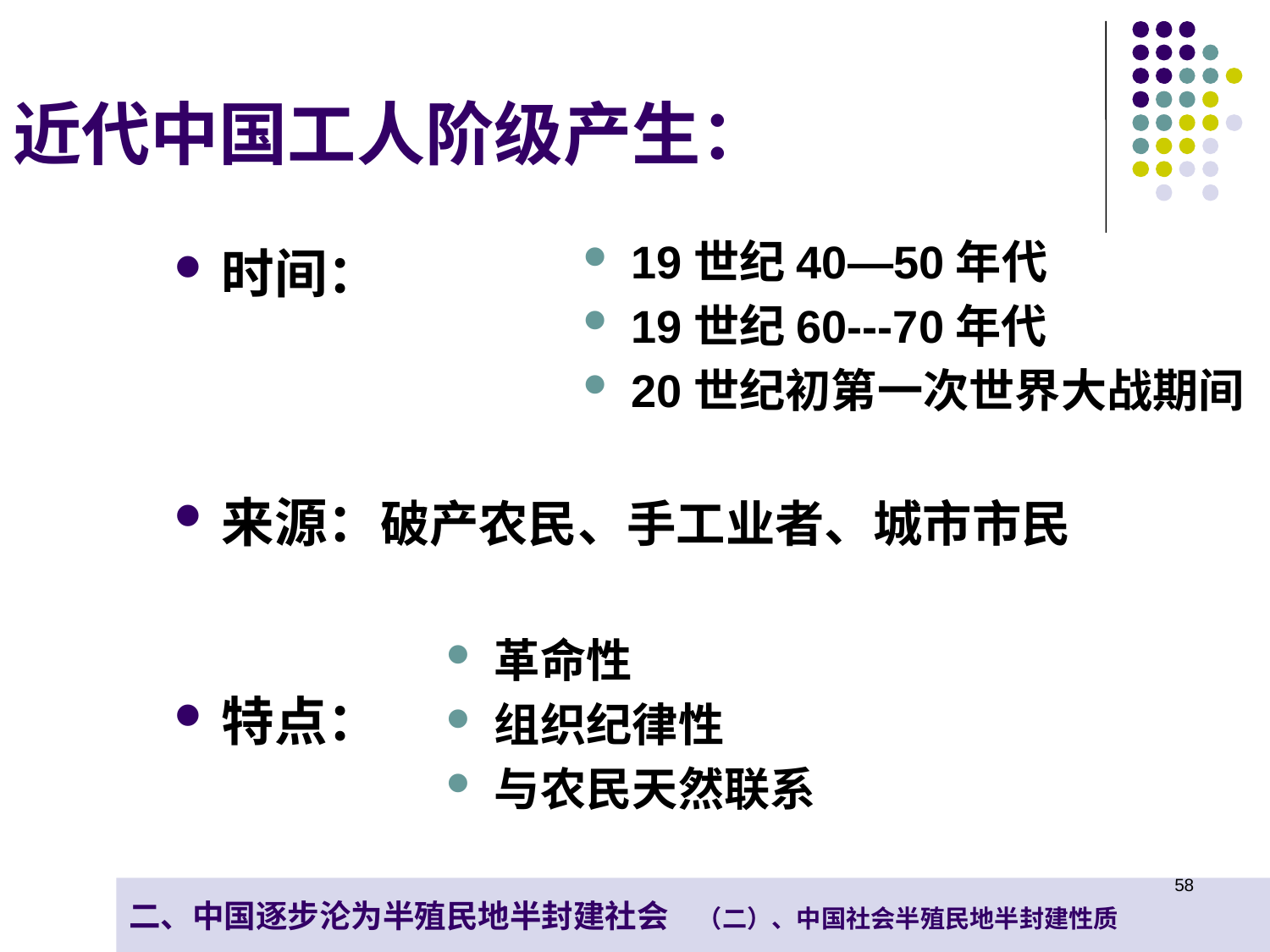

近代中国工人阶级产生：
时间：

19世纪40—50年代
19世纪60---70年代
20世纪初第一次世界大战期间
来源：破产农民、手工业者、城市市民

革命性
组织纪律性
与农民天然联系
特点：

58